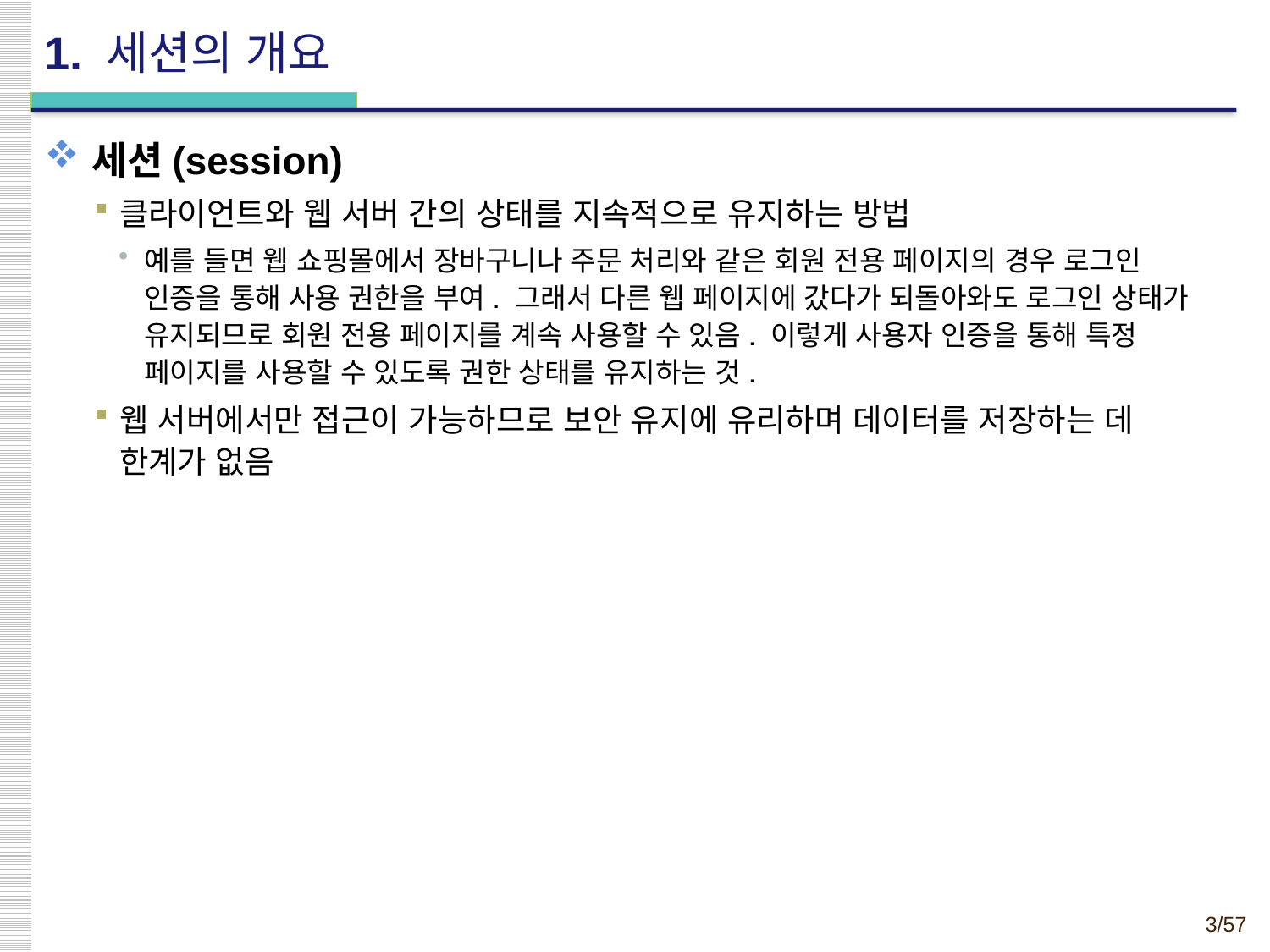

# 1. 세션의 개요
세션(session)
클라이언트와 웹 서버 간의 상태를 지속적으로 유지하는 방법
예를 들면 웹 쇼핑몰에서 장바구니나 주문 처리와 같은 회원 전용 페이지의 경우 로그인 인증을 통해 사용 권한을 부여. 그래서 다른 웹 페이지에 갔다가 되돌아와도 로그인 상태가 유지되므로 회원 전용 페이지를 계속 사용할 수 있음. 이렇게 사용자 인증을 통해 특정 페이지를 사용할 수 있도록 권한 상태를 유지하는 것.
웹 서버에서만 접근이 가능하므로 보안 유지에 유리하며 데이터를 저장하는 데 한계가 없음